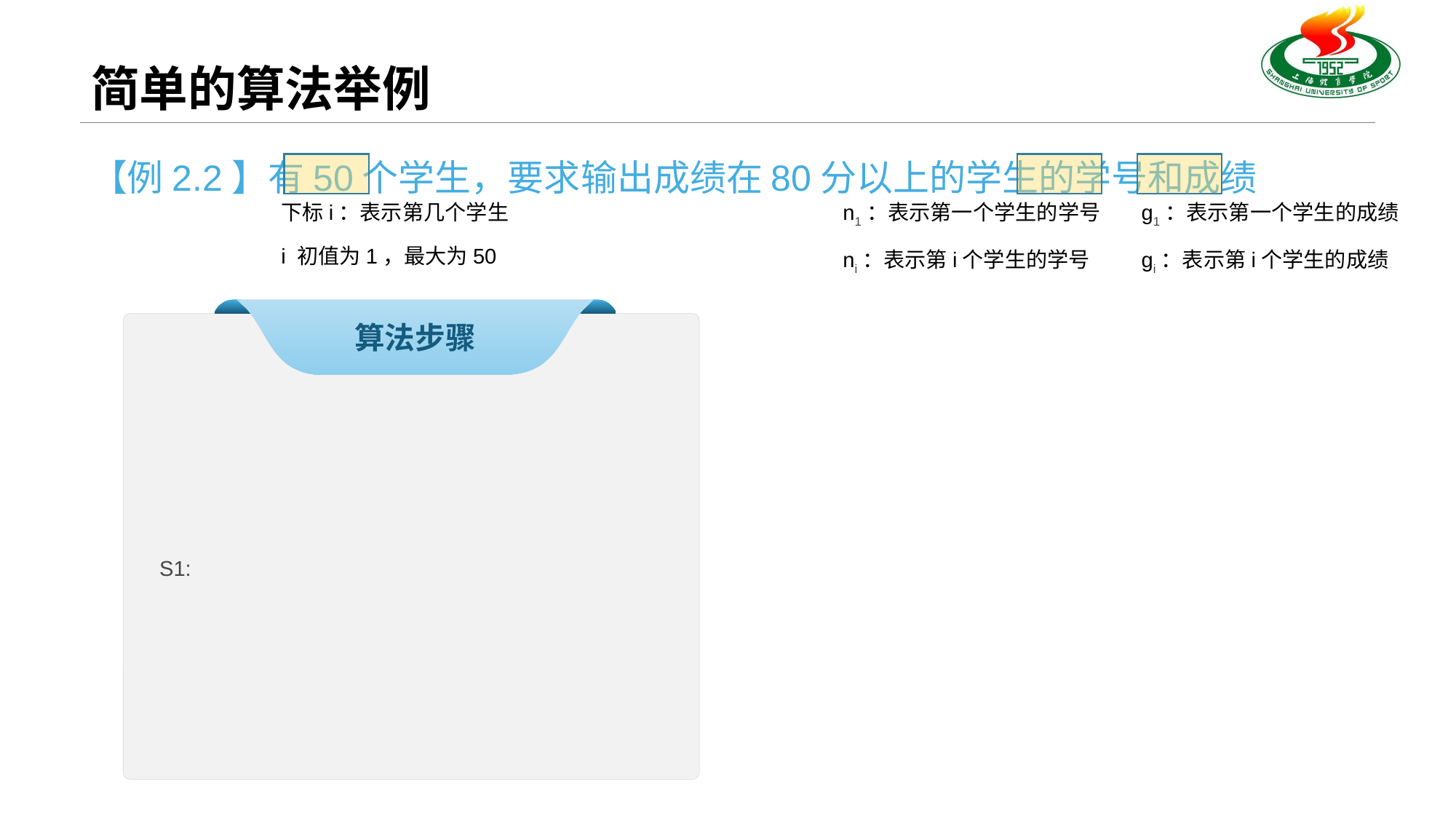

# 简单的算法举例
【例2.2】有50个学生，要求输出成绩在80分以上的学生的学号和成绩

下标i：表示第几个学生
i 初值为1，最大为50
n1：表示第一个学生的学号
ni：表示第i个学生的学号
g1：表示第一个学生的成绩
gi：表示第i个学生的成绩

算法步骤
S1: